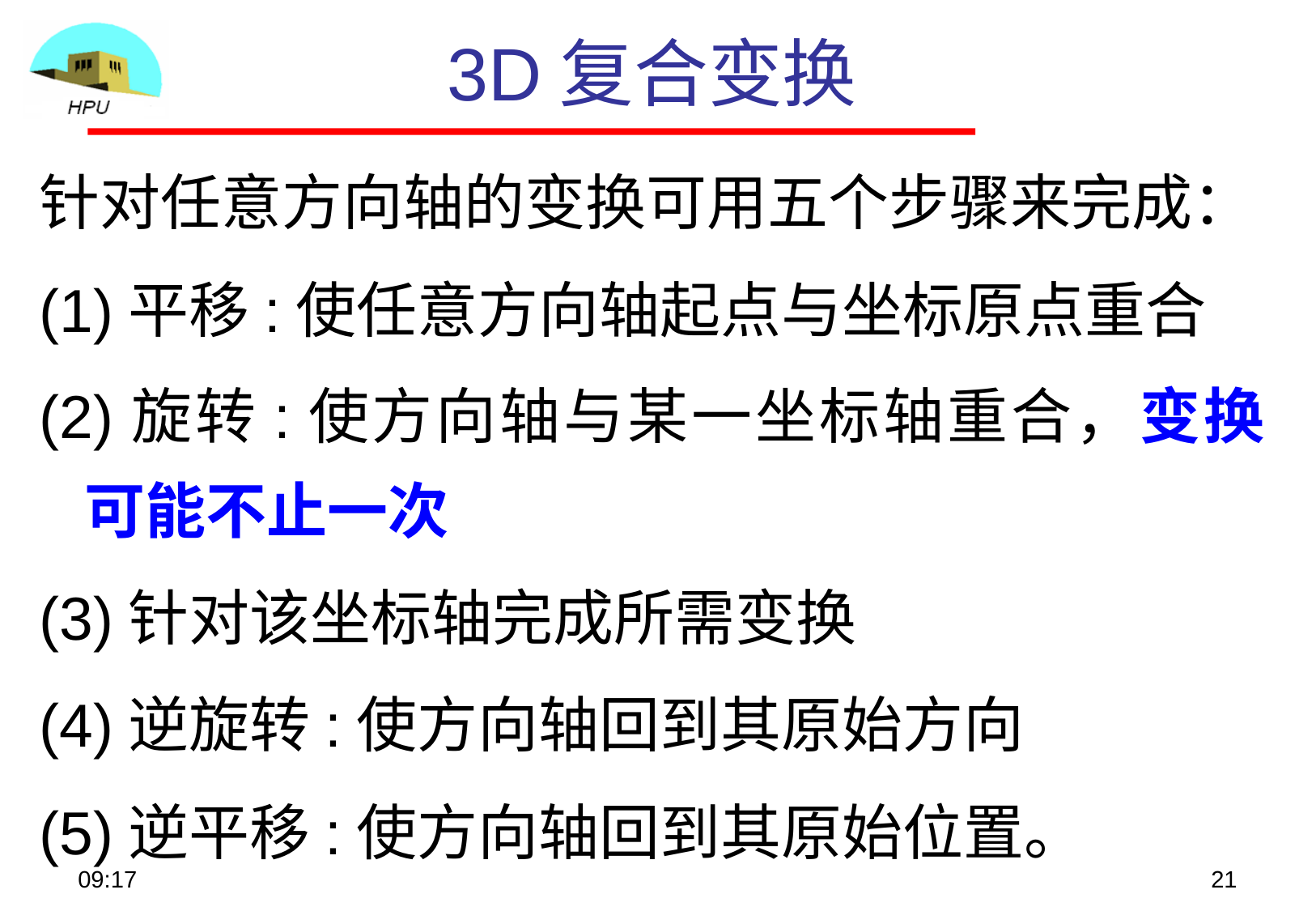

# 3D复合变换
针对任意方向轴的变换可用五个步骤来完成：
(1)平移:使任意方向轴起点与坐标原点重合
(2)旋转:使方向轴与某一坐标轴重合，变换可能不止一次
(3)针对该坐标轴完成所需变换
(4)逆旋转:使方向轴回到其原始方向
(5)逆平移:使方向轴回到其原始位置。
09:17
21